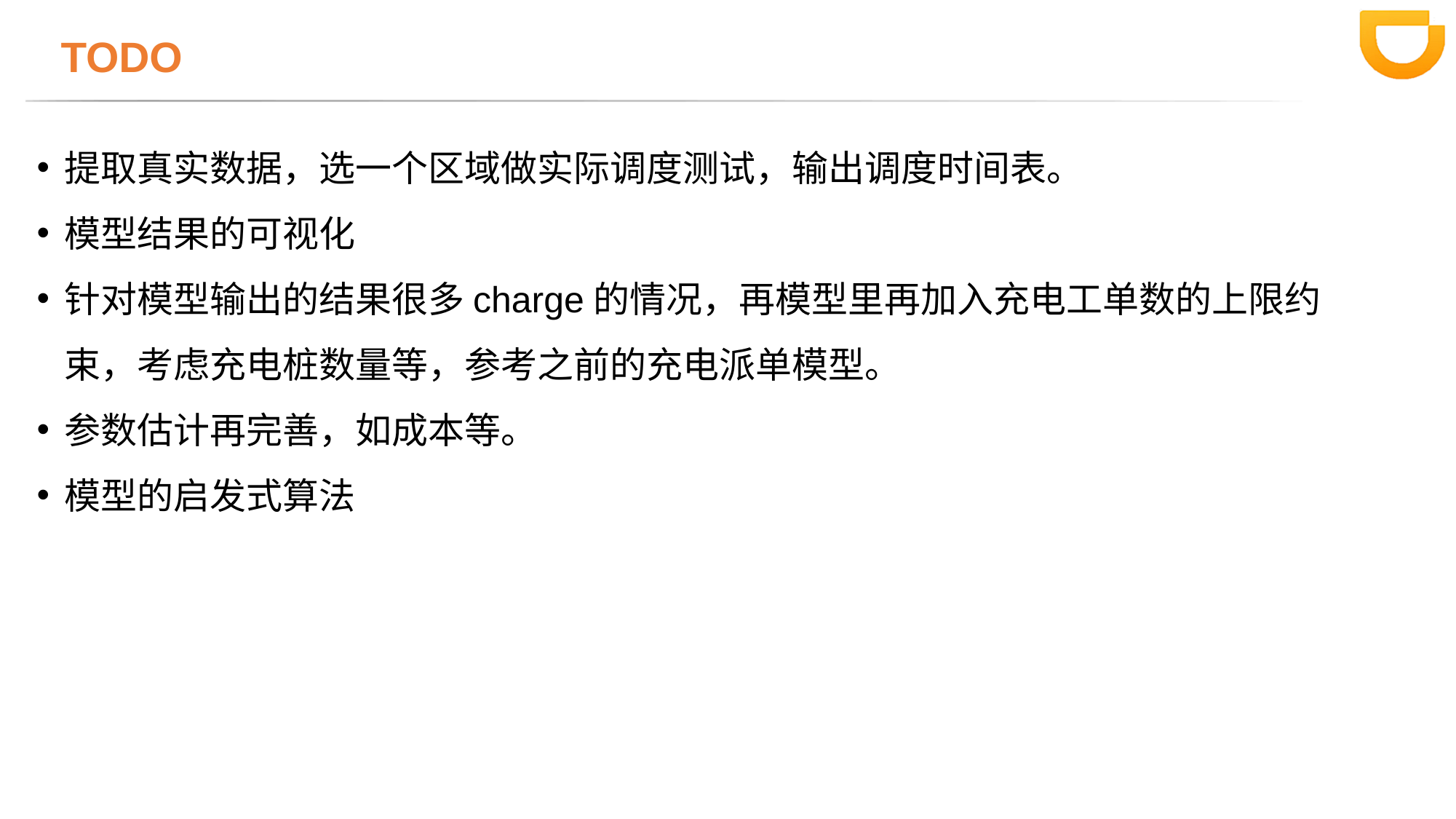

# TODO
提取真实数据，选一个区域做实际调度测试，输出调度时间表。
模型结果的可视化
针对模型输出的结果很多charge的情况，再模型里再加入充电工单数的上限约束，考虑充电桩数量等，参考之前的充电派单模型。
参数估计再完善，如成本等。
模型的启发式算法